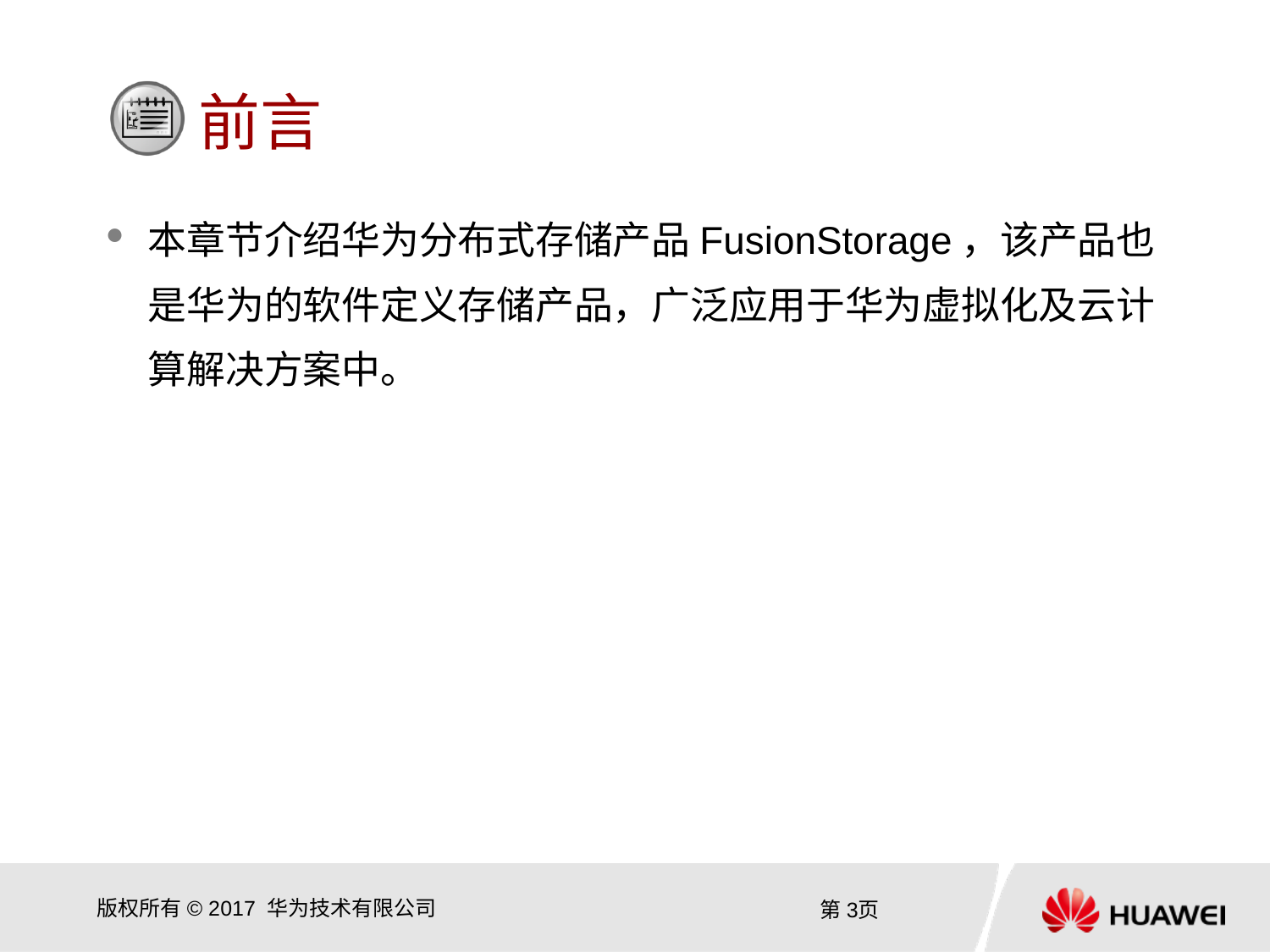

本章节介绍华为分布式存储产品FusionStorage，该产品也是华为的软件定义存储产品，广泛应用于华为虚拟化及云计算解决方案中。